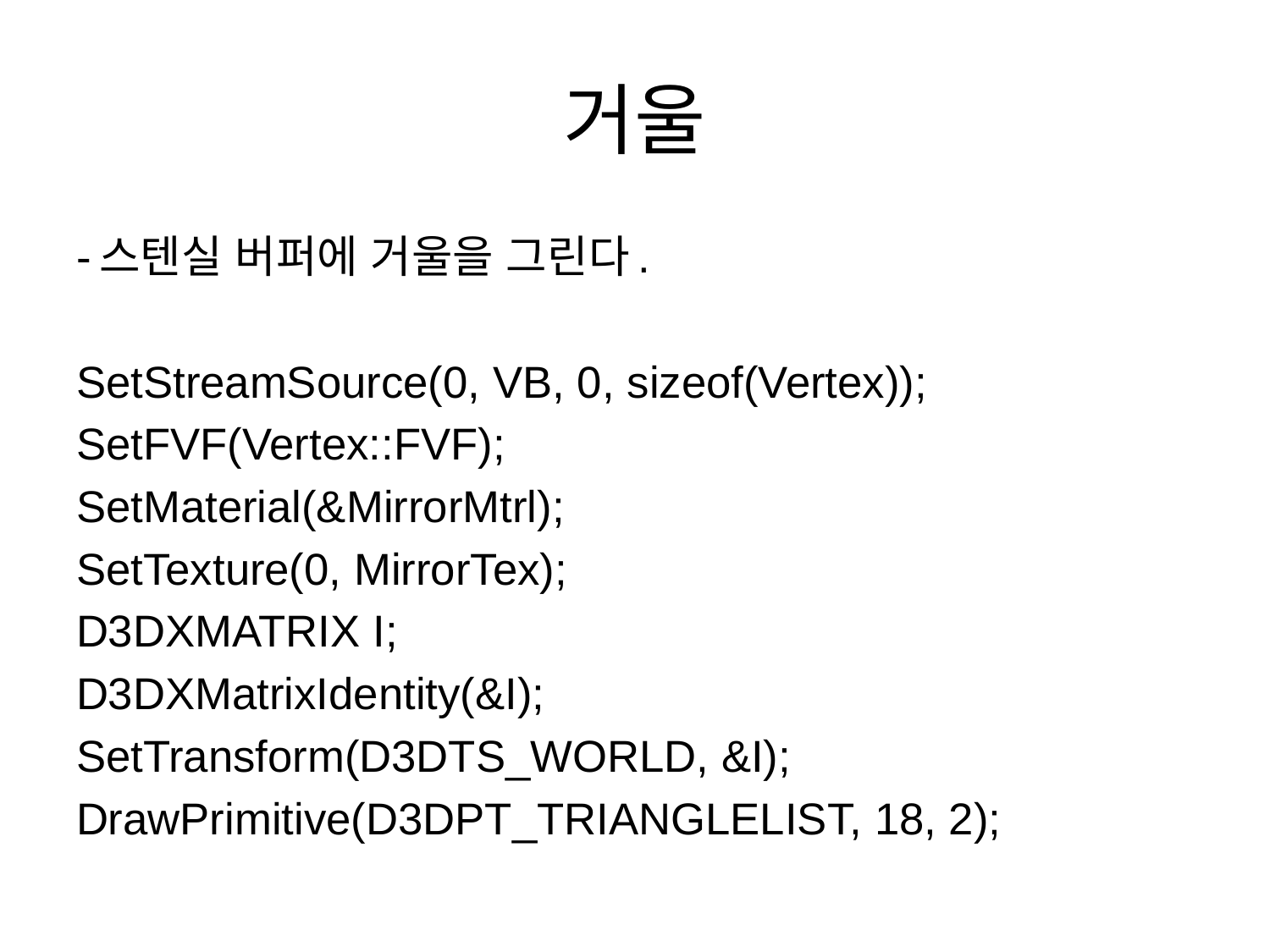

# 거울
-스텐실 버퍼에 거울을 그린다.

SetStreamSource(0, VB, 0, sizeof(Vertex));
SetFVF(Vertex::FVF);
SetMaterial(&MirrorMtrl);
SetTexture(0, MirrorTex);
D3DXMATRIX I;
D3DXMatrixIdentity(&I);
SetTransform(D3DTS_WORLD, &I);
DrawPrimitive(D3DPT_TRIANGLELIST, 18, 2);